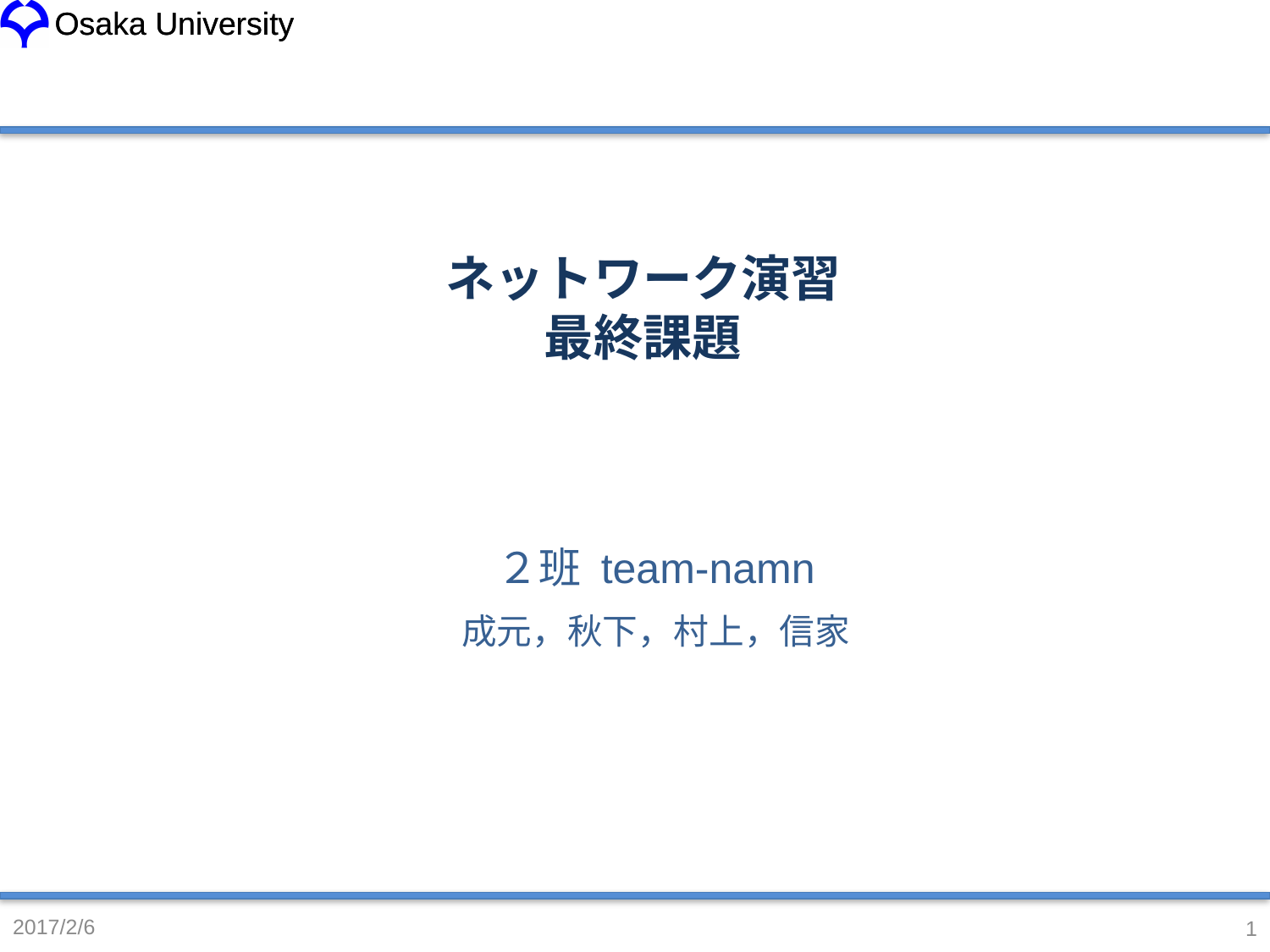

ネットワーク演習
最終課題
２班 team-namn
成元，秋下，村上，信家
2017/2/6
1